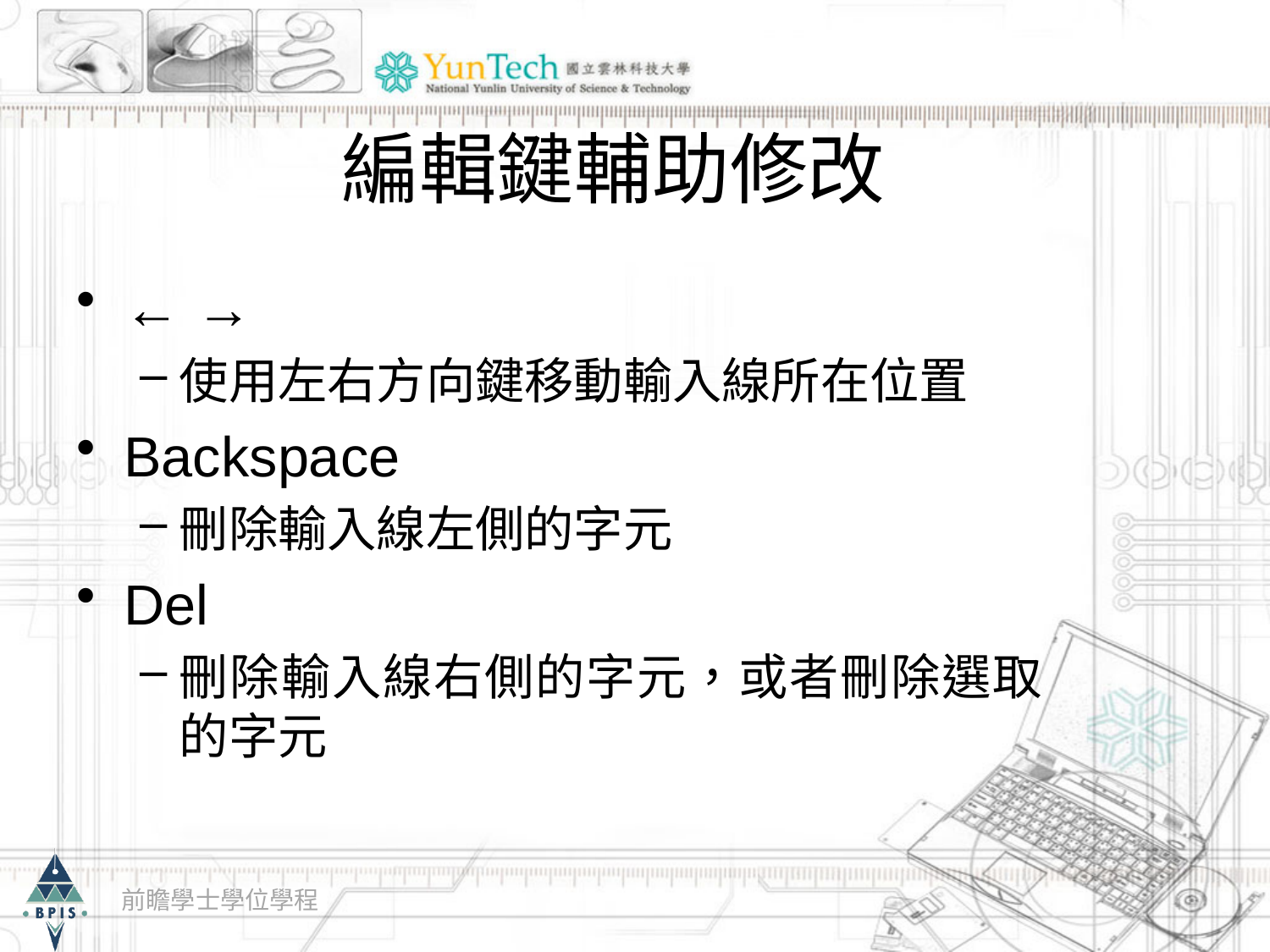

# 編輯鍵輔助修改
← →
使用左右方向鍵移動輸入線所在位置
Backspace
刪除輸入線左側的字元
Del
刪除輸入線右側的字元，或者刪除選取的字元